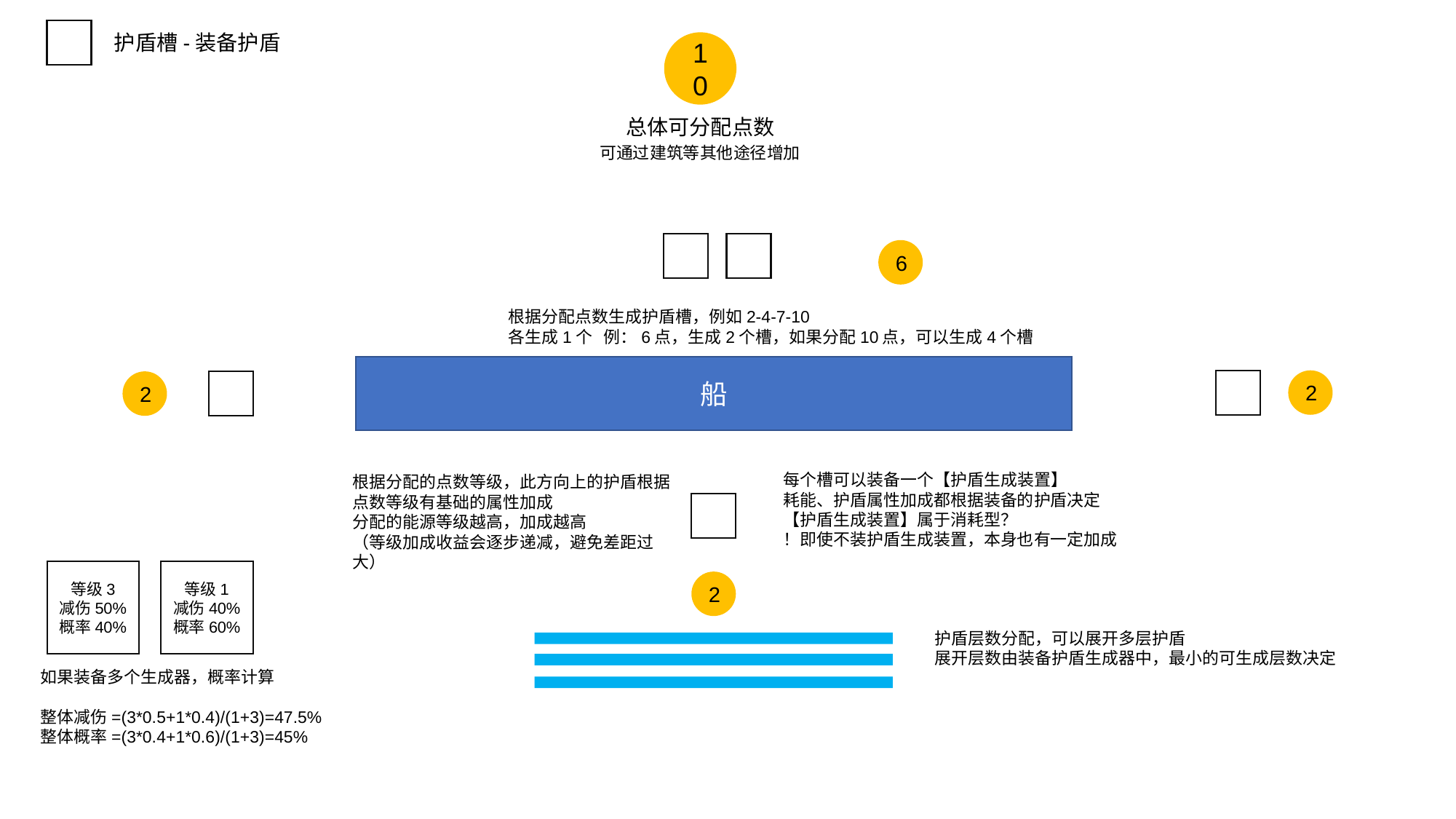

护盾槽-装备护盾
10
总体可分配点数
可通过建筑等其他途径增加

6
根据分配点数生成护盾槽，例如2-4-7-10
各生成1个   例：6点，生成2个槽，如果分配10点，可以生成4个槽
船

2
2

每个槽可以装备一个【护盾生成装置】
耗能、护盾属性加成都根据装备的护盾决定
【护盾生成装置】属于消耗型？
！即使不装护盾生成装置，本身也有一定加成
根据分配的点数等级，此方向上的护盾根据
点数等级有基础的属性加成
分配的能源等级越高，加成越高
（等级加成收益会逐步递减，避免差距过大）

等级3
减伤50%
概率40%
等级1
减伤40%
概率60%
2
护盾层数分配，可以展开多层护盾
展开层数由装备护盾生成器中，最小的可生成层数决定

如果装备多个生成器，概率计算

整体减伤=(3*0.5+1*0.4)/(1+3)=47.5%
整体概率=(3*0.4+1*0.6)/(1+3)=45%